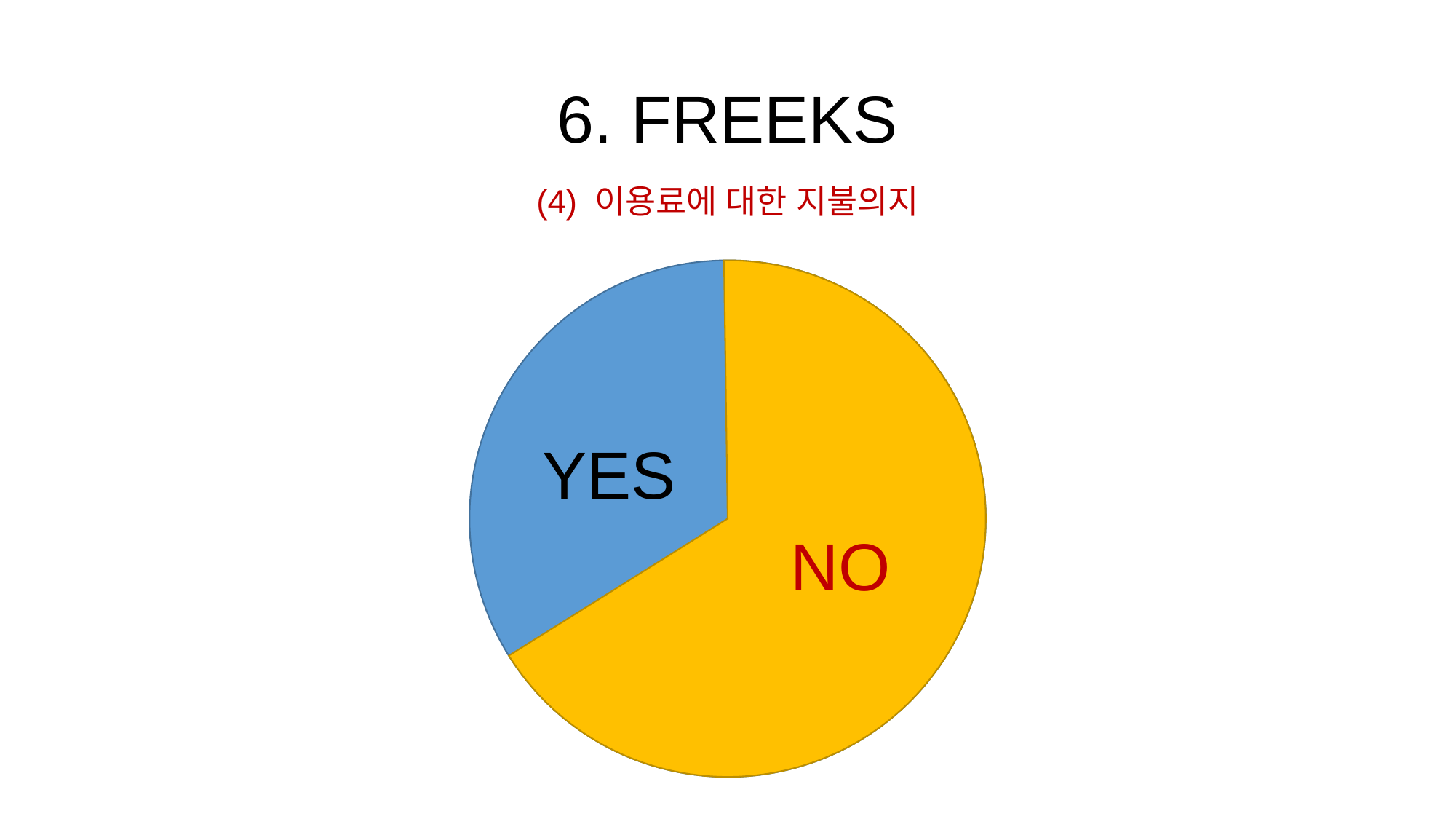

# 6. FREEKS
(4) 이용료에 대한 지불의지

YES
NO